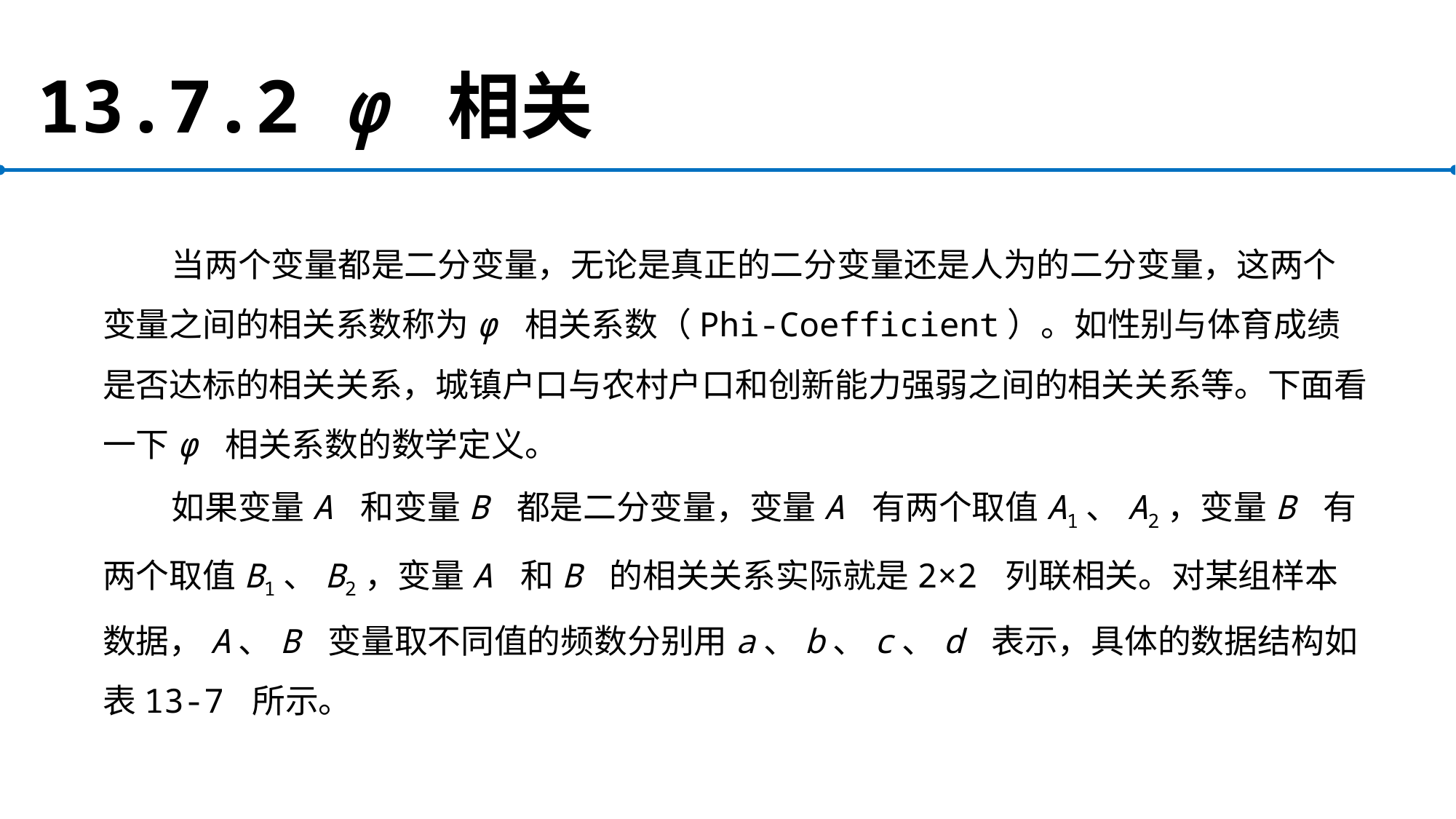

# 13.7.2 φ 相关
当两个变量都是二分变量，无论是真正的二分变量还是人为的二分变量，这两个变量之间的相关系数称为φ 相关系数（Phi-Coefficient）。如性别与体育成绩是否达标的相关关系，城镇户口与农村户口和创新能力强弱之间的相关关系等。下面看一下φ 相关系数的数学定义。
如果变量A 和变量B 都是二分变量，变量A 有两个取值A1、A2，变量B 有两个取值B1、B2，变量A 和B 的相关关系实际就是2×2 列联相关。对某组样本数据，A、B 变量取不同值的频数分别用a、b、c、d 表示，具体的数据结构如表13-7 所示。